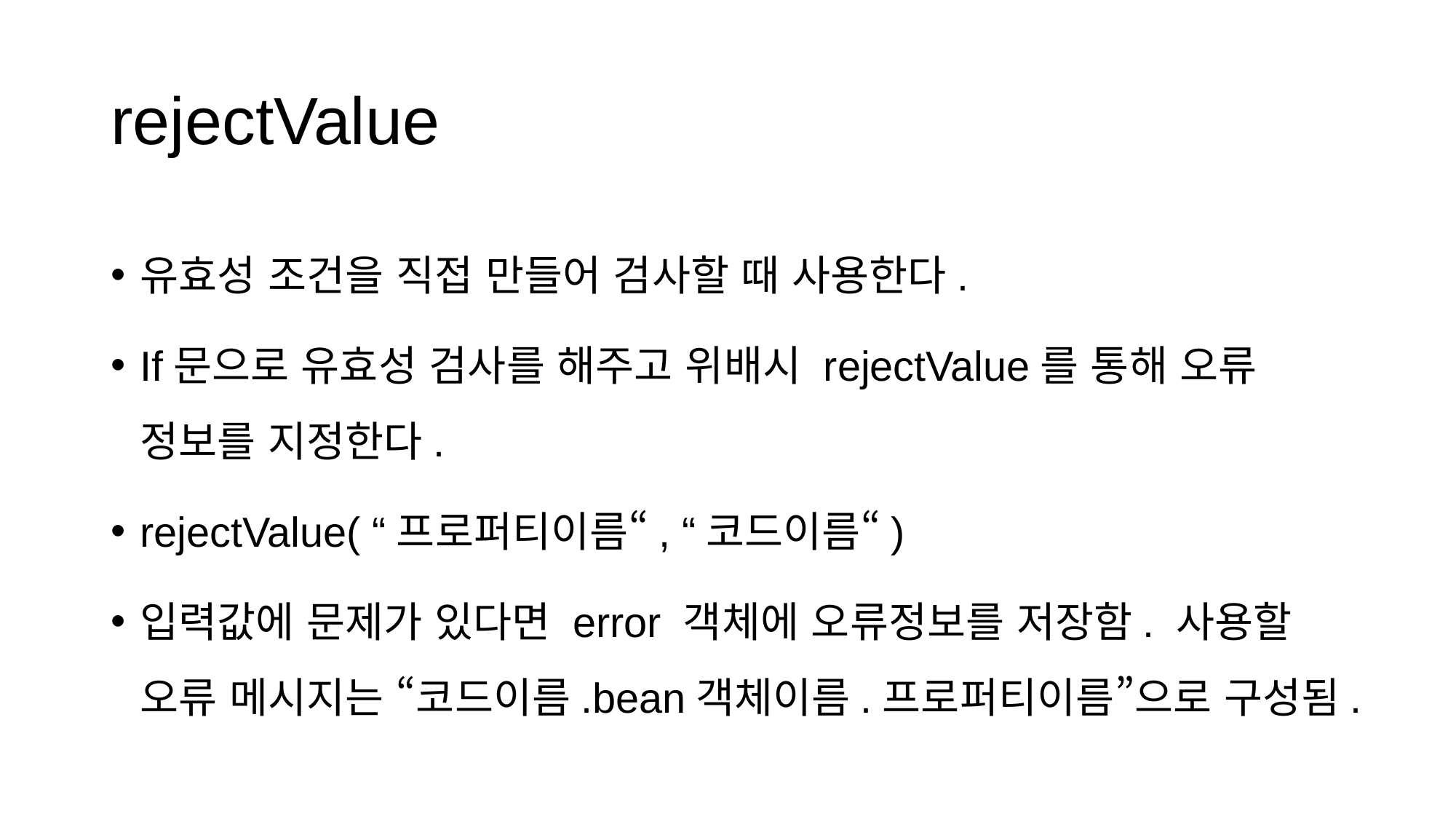

# rejectValue
유효성 조건을 직접 만들어 검사할 때 사용한다.
If문으로 유효성 검사를 해주고 위배시 rejectValue를 통해 오류 정보를 지정한다.
rejectValue( “프로퍼티이름“, “코드이름“)
입력값에 문제가 있다면 error 객체에 오류정보를 저장함. 사용할 오류 메시지는 “코드이름.bean객체이름.프로퍼티이름”으로 구성됨.